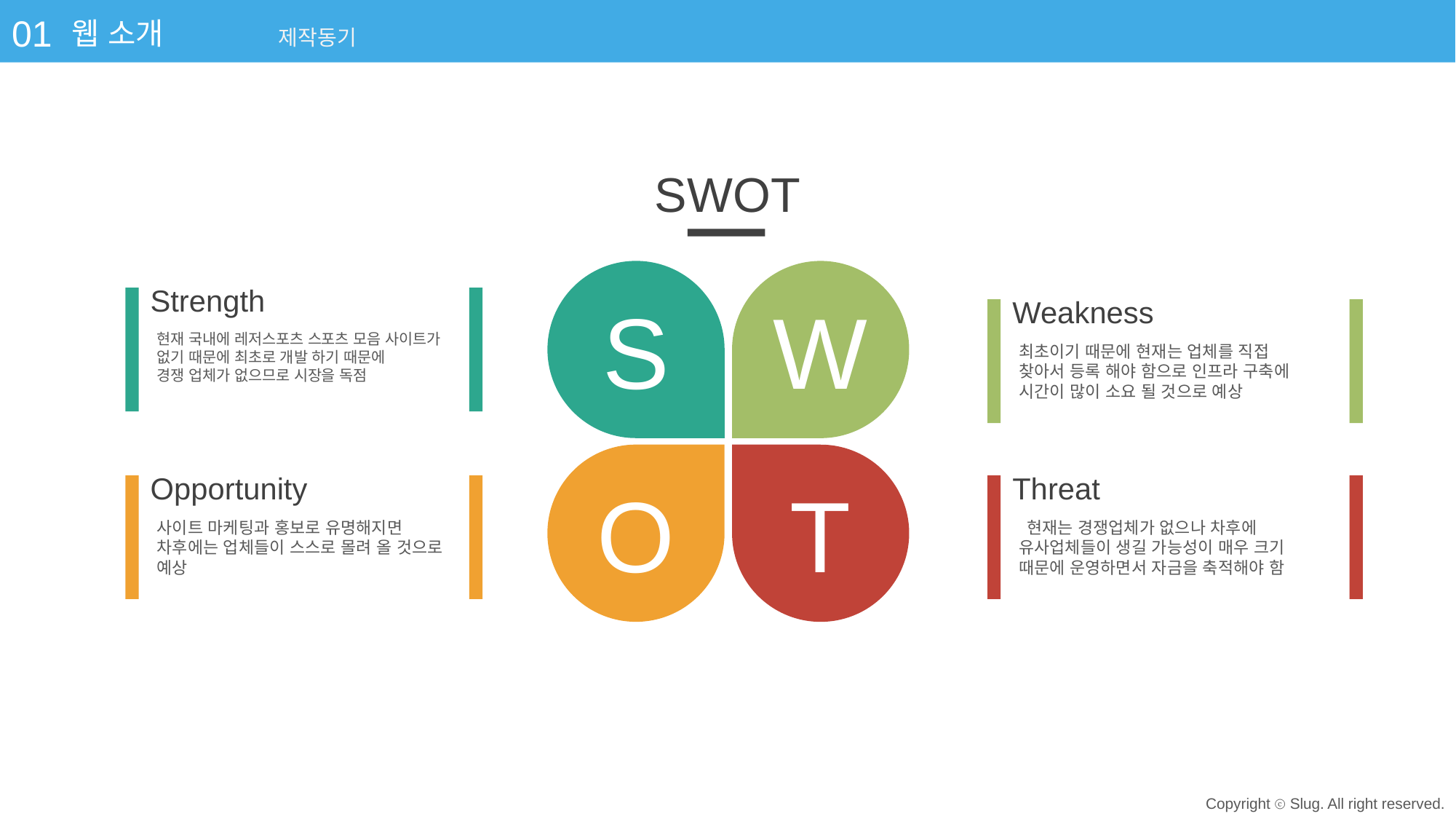

01
웹 소개
제작동기
SWOT

Strength
S
W

Weakness

현재 국내에 레저스포츠 스포츠 모음 사이트가 없기 때문에 최초로 개발 하기 때문에
경쟁 업체가 없으므로 시장을 독점
최초이기 때문에 현재는 업체를 직접 찾아서 등록 해야 함으로 인프라 구축에 시간이 많이 소요 될 것으로 예상

Opportunity
Threat
O
T

사이트 마케팅과 홍보로 유명해지면 차후에는 업체들이 스스로 몰려 올 것으로 예상
 현재는 경쟁업체가 없으나 차후에 유사업체들이 생길 가능성이 매우 크기 때문에 운영하면서 자금을 축적해야 함
Copyright ⓒ Slug. All right reserved.